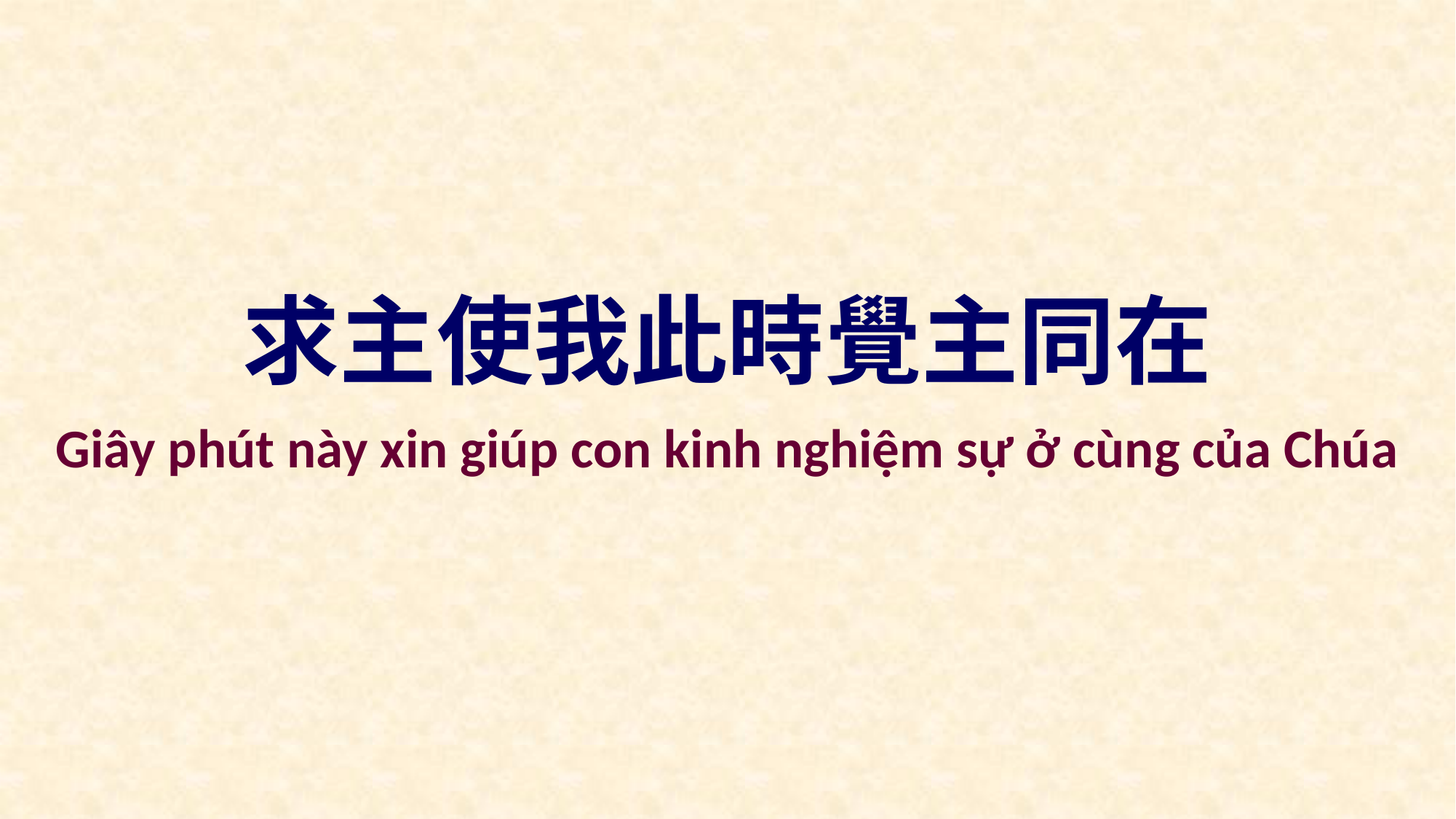

求主使我此時覺主同在
Giây phút này xin giúp con kinh nghiệm sự ở cùng của Chúa